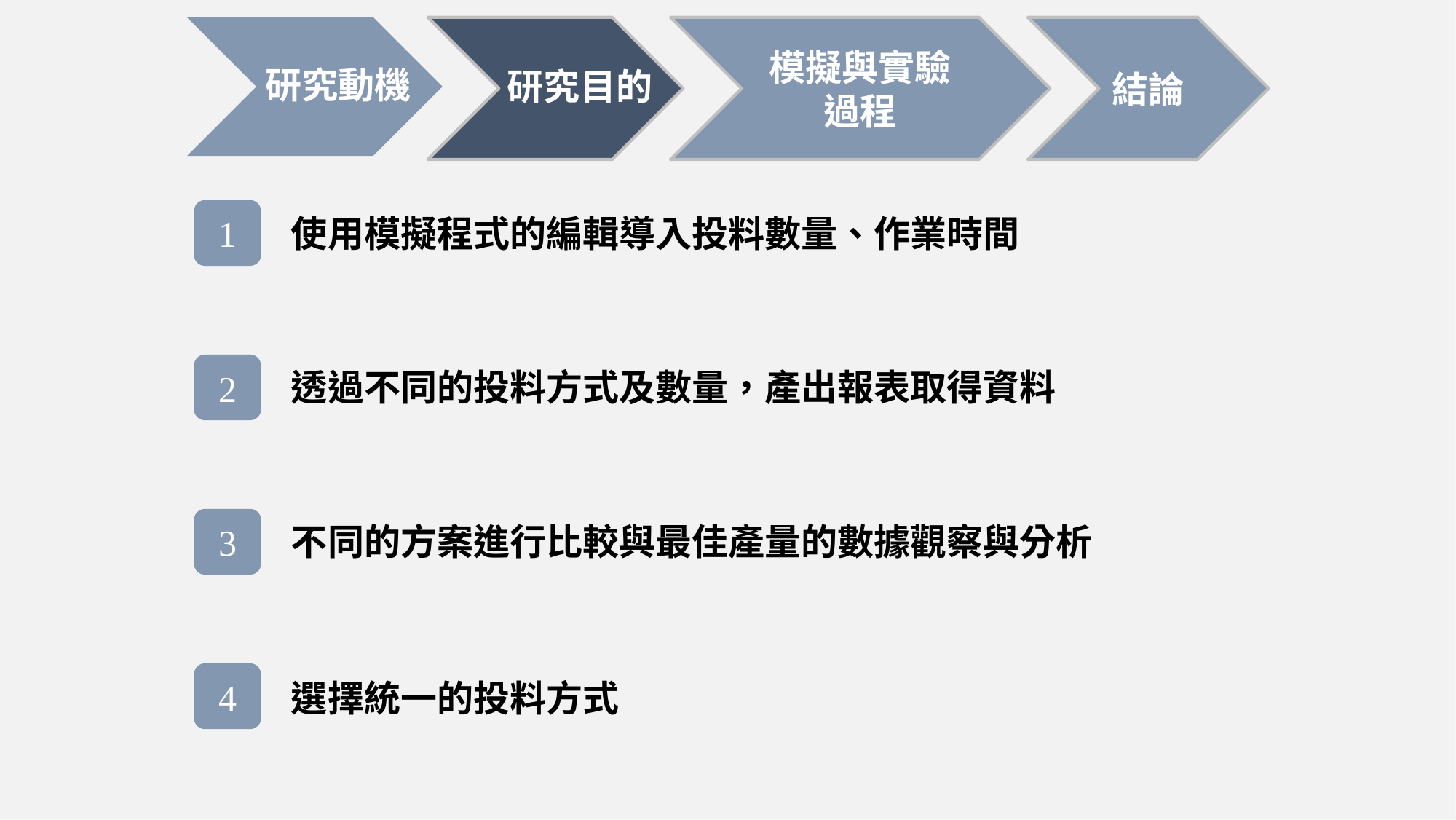

模擬與實驗過程

研究動機

研究目的
結論
1
使用模擬程式的編輯導入投料數量、作業時間
2
透過不同的投料方式及數量，產出報表取得資料
3
不同的方案進行比較與最佳產量的數據觀察與分析
4
選擇統一的投料方式